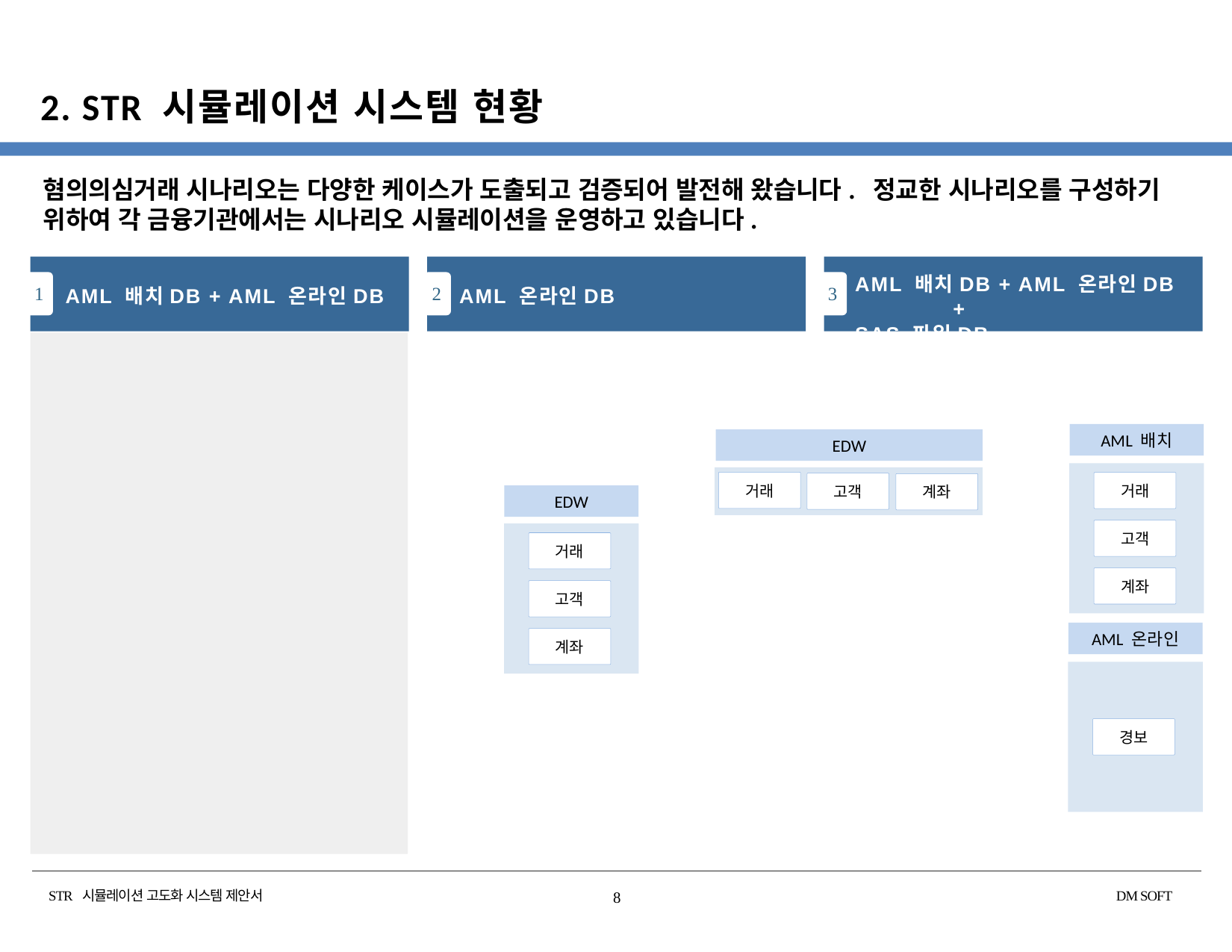

# 2. STR 시뮬레이션 시스템 현황

혐의의심거래 시나리오는 다양한 케이스가 도출되고 검증되어 발전해 왔습니다.  정교한 시나리오를 구성하기 위하여 각 금융기관에서는 시나리오 시뮬레이션을 운영하고 있습니다.

AML 배치DB + AML 온라인DB +
SAS 파일DB

1
2
3
AML 배치DB + AML 온라인DB
AML 온라인DB

AML 배치
EDW

거래
거래
고객
계좌
EDW
고객

거래
계좌
고객
AML 온라인
계좌

경보